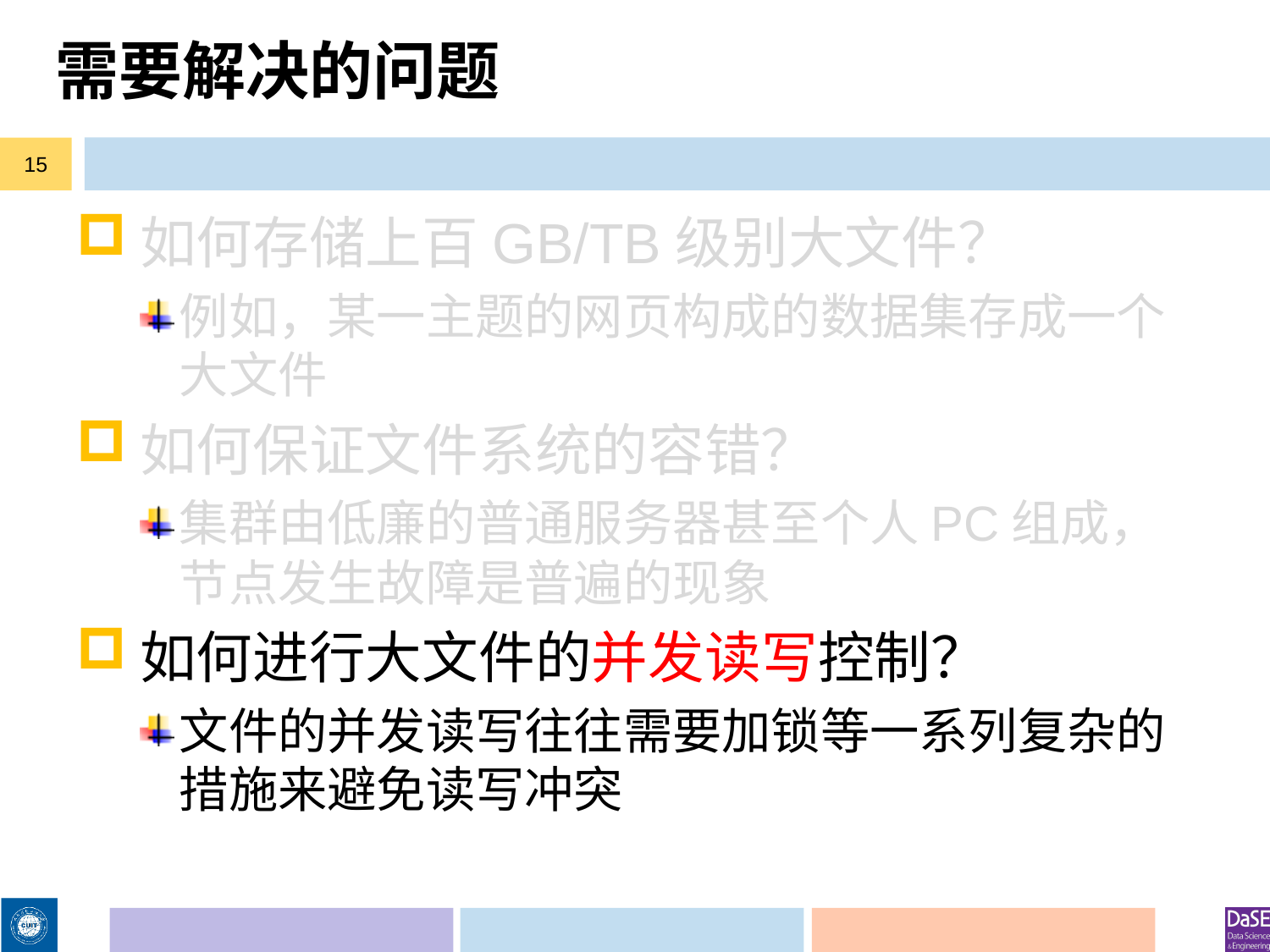

# 需要解决的问题
15
如何存储上百GB/TB级别大文件？
例如，某一主题的网页构成的数据集存成一个大文件
如何保证文件系统的容错？
集群由低廉的普通服务器甚至个人PC组成，节点发生故障是普遍的现象
如何进行大文件的并发读写控制？
文件的并发读写往往需要加锁等一系列复杂的措施来避免读写冲突